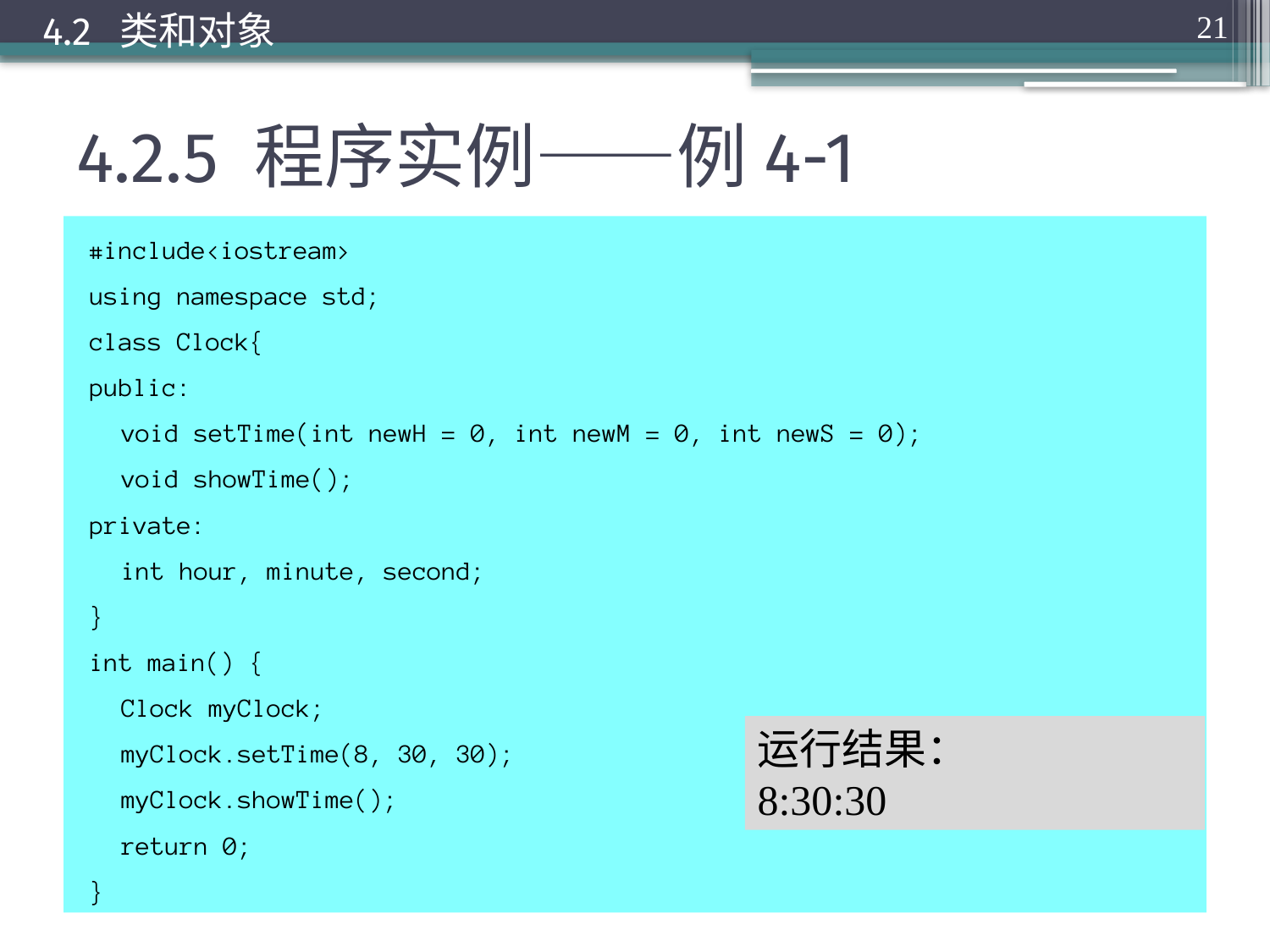

4.2  类和对象
21
# 4.2.5 程序实例——例4-1
#include<iostream>
using namespace std;
class Clock{
public:
	void setTime(int newH = 0, int newM = 0, int newS = 0);
	void showTime();
private:
	int hour, minute, second;
}
int main() {
	Clock myClock;
	myClock.setTime(8, 30, 30);
	myClock.showTime();
	return 0;
}

运行结果：
8:30:30